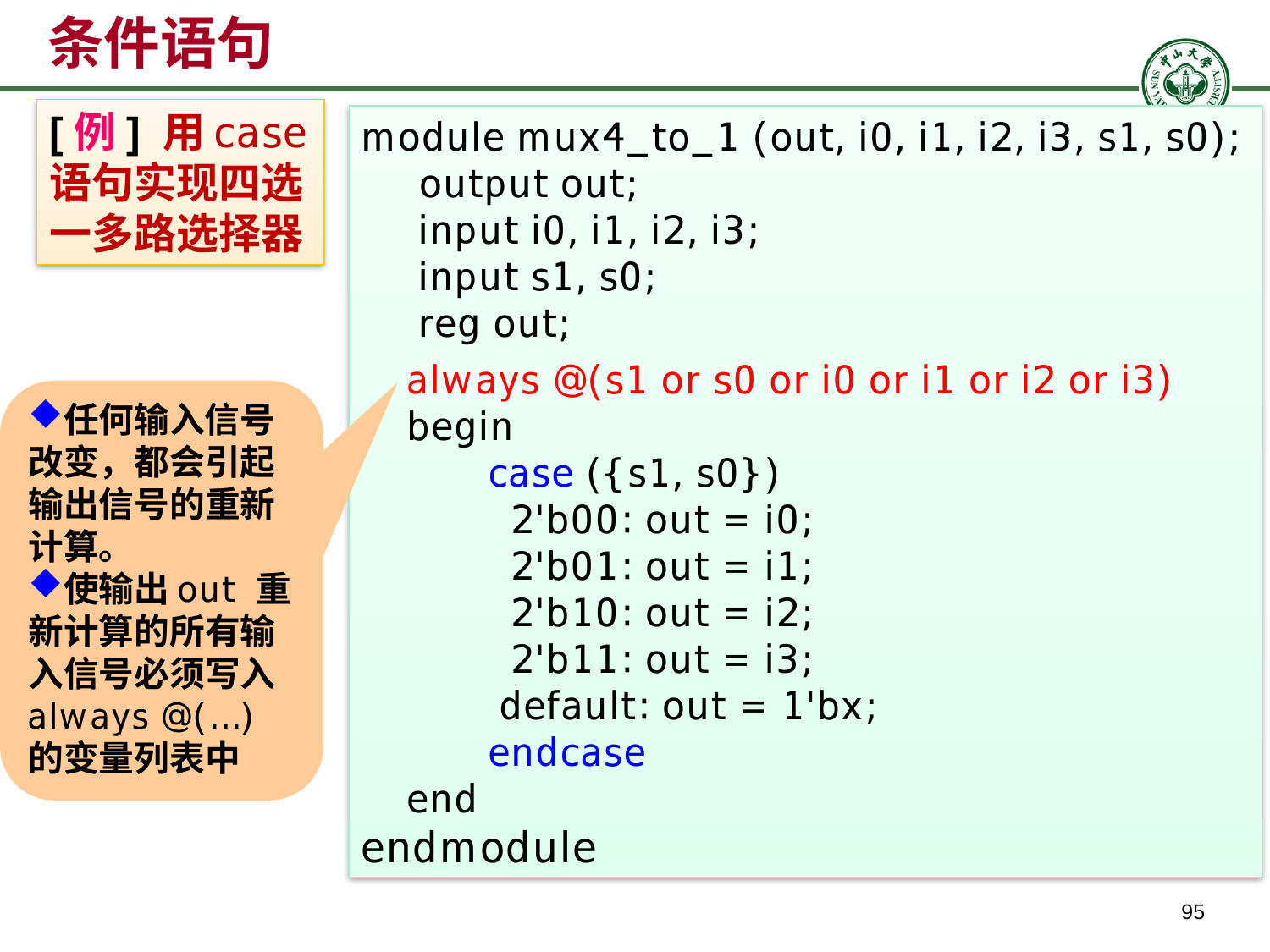

# 条件语句
[例] 用case语句实现四选一多路选择器
module mux4_to_1 (out, i0, i1, i2, i3, s1, s0);
      output out;
     input i0, i1, i2, i3;
     input s1, s0;
     reg out;
    always @(s1 or s0 or i0 or i1 or i2 or i3)
    begin
	case ({s1, s0})
	  2'b00: out = i0;
	  2'b01: out = i1;
	  2'b10: out = i2;
	  2'b11: out = i3;
	 default: out = 1'bx;
	endcase
    end
endmodule
任何输入信号改变，都会引起输出信号的重新计算。
使输出out 重新计算的所有输入信号必须写入 always @(...)的变量列表中